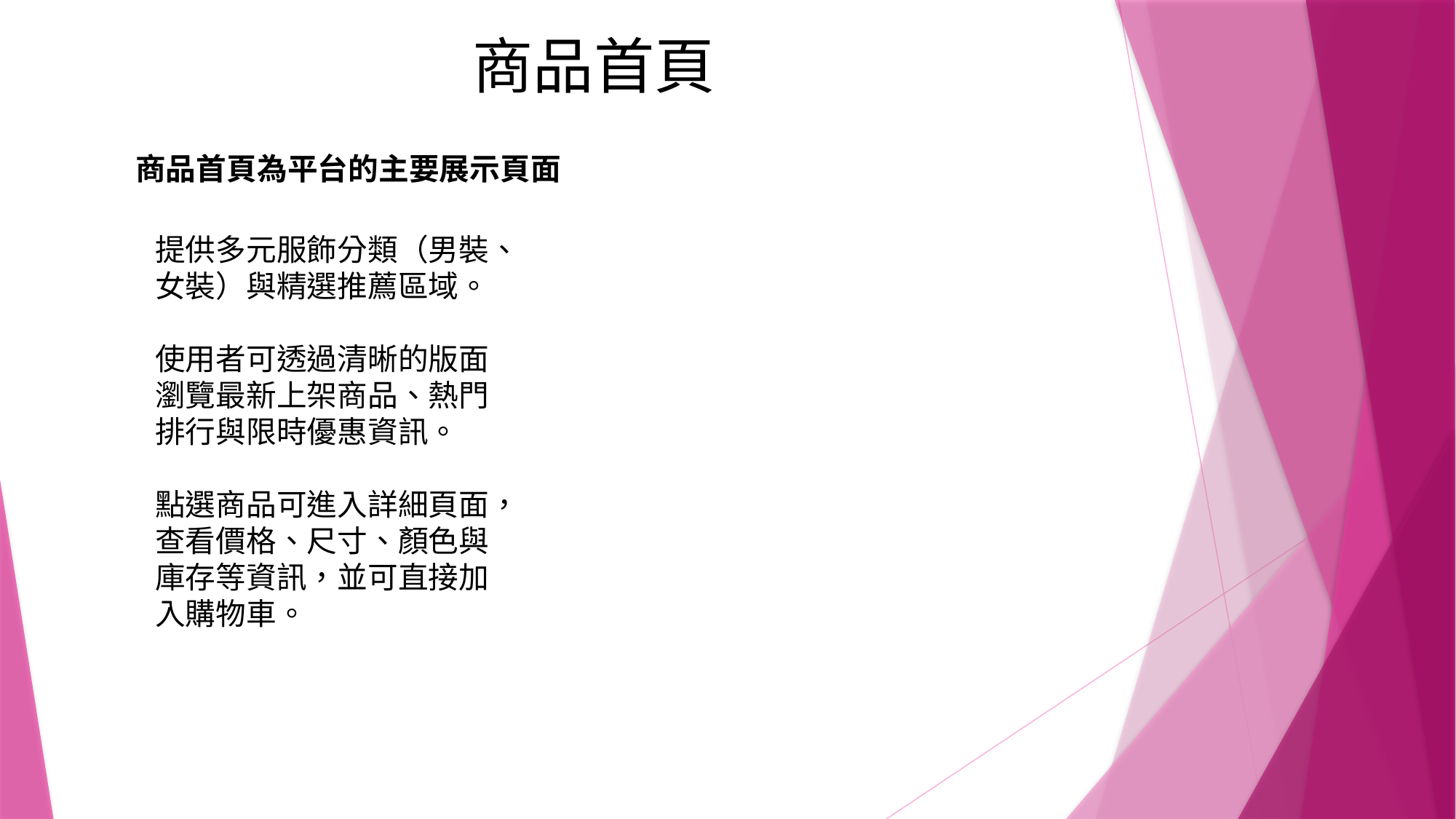

# 商品首頁
商品首頁為平台的主要展示頁面

提供多元服飾分類（男裝、女裝）與精選推薦區域。
使用者可透過清晰的版面瀏覽最新上架商品、熱門排行與限時優惠資訊。
點選商品可進入詳細頁面，查看價格、尺寸、顏色與庫存等資訊，並可直接加入購物車。